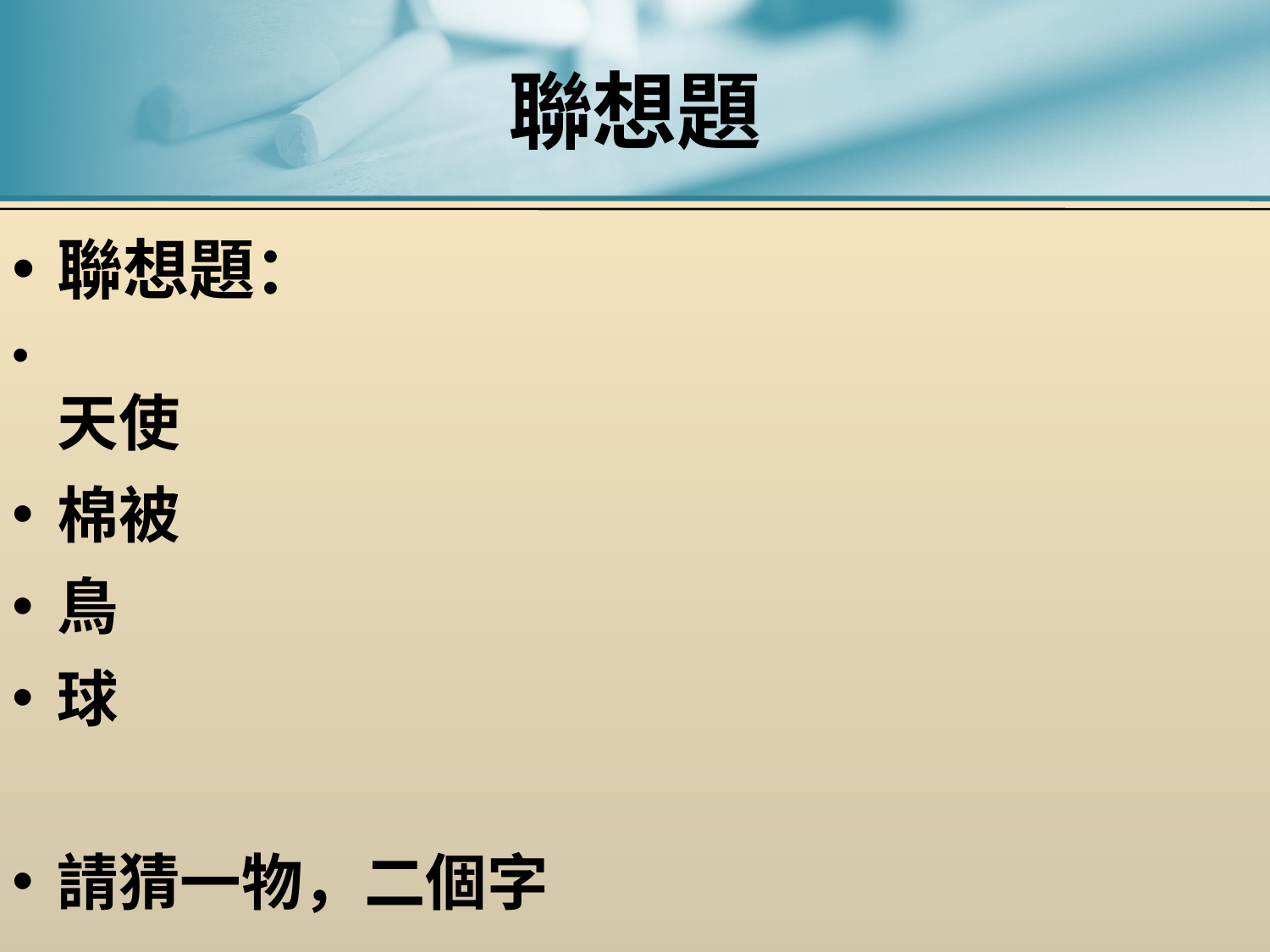

# 聯想題
聯想題：
天使
棉被
鳥
球

請猜一物，二個字